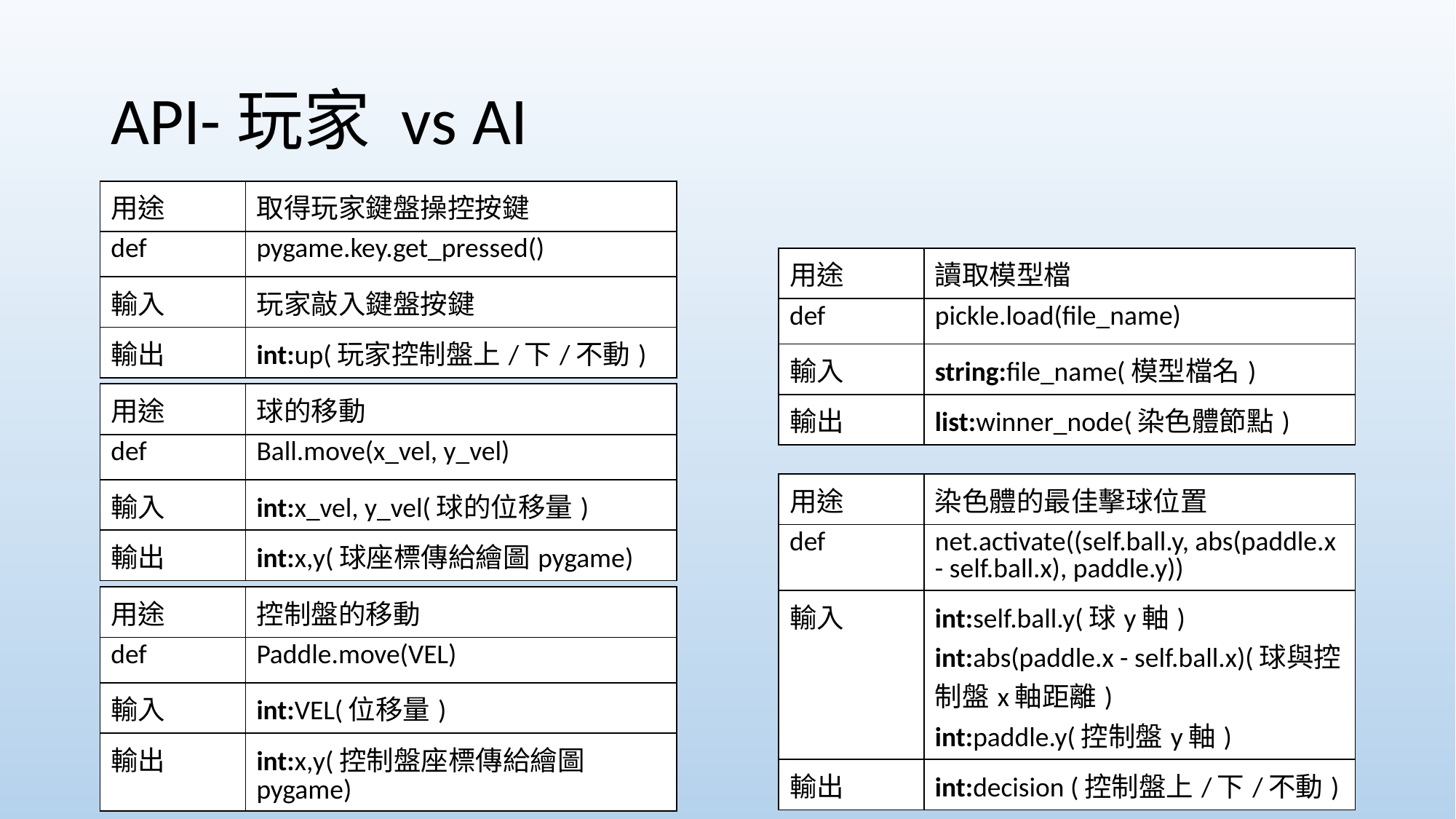

# API-玩家 vs AI
| 用途 | 取得玩家鍵盤操控按鍵 |
| --- | --- |
| def | pygame.key.get\_pressed() |
| 輸入 | 玩家敲入鍵盤按鍵 |
| 輸出 | int:up(玩家控制盤上/下/不動) |
| 用途 | 讀取模型檔 |
| --- | --- |
| def | pickle.load(file\_name) |
| 輸入 | string:file\_name(模型檔名) |
| 輸出 | list:winner\_node(染色體節點) |
| 用途 | 球的移動 |
| --- | --- |
| def | Ball.move(x\_vel, y\_vel) |
| 輸入 | int:x\_vel, y\_vel(球的位移量) |
| 輸出 | int:x,y(球座標傳給繪圖pygame) |
| 用途 | 染色體的最佳擊球位置 |
| --- | --- |
| def | net.activate((self.ball.y, abs(paddle.x - self.ball.x), paddle.y)) |
| 輸入 | int:self.ball.y(球y軸) int:abs(paddle.x - self.ball.x)(球與控制盤x軸距離) int:paddle.y(控制盤y軸) |
| 輸出 | int:decision (控制盤上/下/不動) |
| 用途 | 控制盤的移動 |
| --- | --- |
| def | Paddle.move(VEL) |
| 輸入 | int:VEL(位移量) |
| 輸出 | int:x,y(控制盤座標傳給繪圖pygame) |